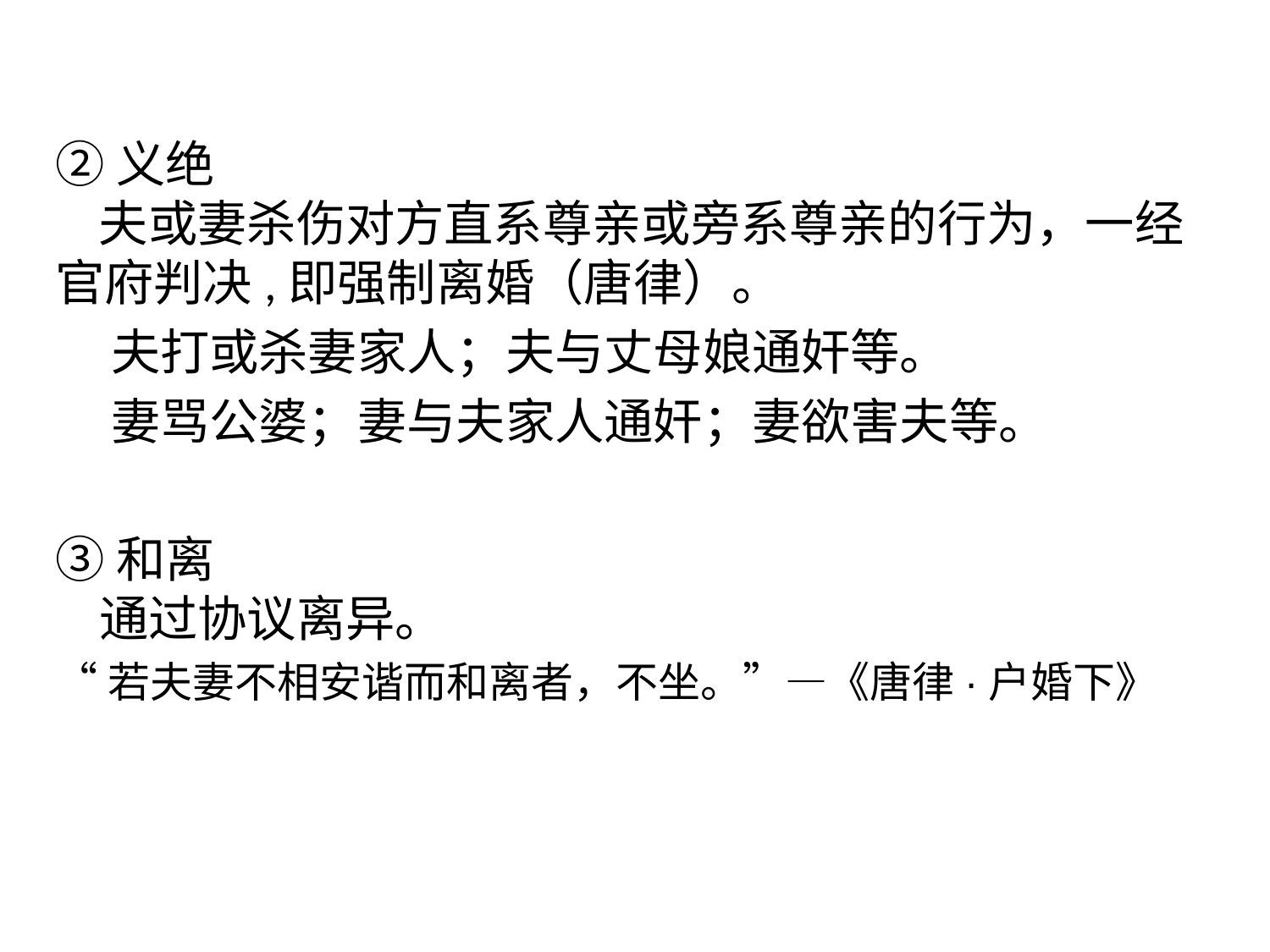

#
②义绝
    夫或妻杀伤对方直系尊亲或旁系尊亲的行为，一经官府判决,即强制离婚（唐律）。
    夫打或杀妻家人；夫与丈母娘通奸等。
    妻骂公婆；妻与夫家人通奸；妻欲害夫等。

③和离
    通过协议离异。
“若夫妻不相安谐而和离者，不坐。”—《唐律·户婚下》